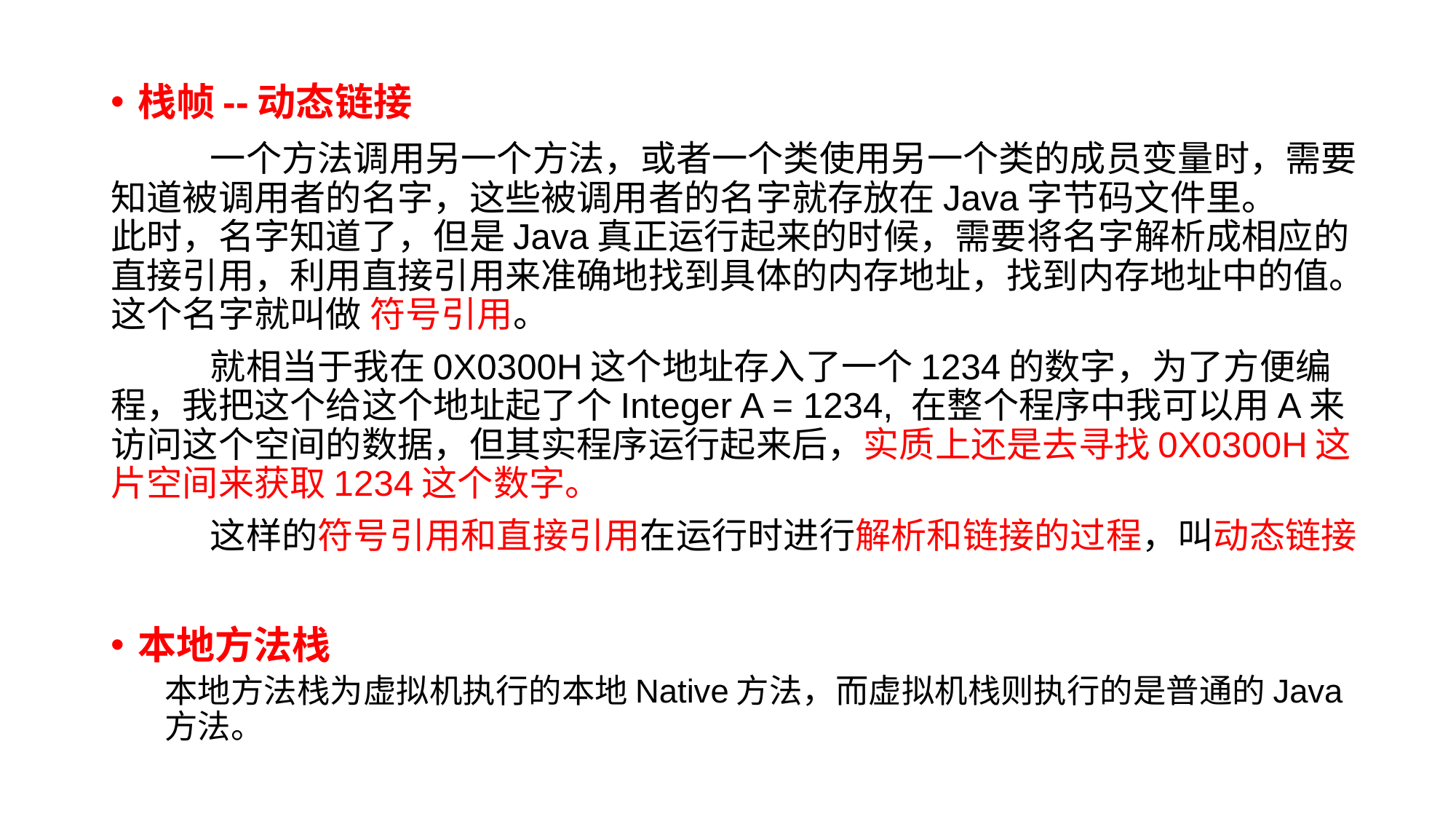

栈帧--动态链接
	一个方法调用另一个方法，或者一个类使用另一个类的成员变量时，需要知道被调用者的名字，这些被调用者的名字就存放在Java字节码文件里。
此时，名字知道了，但是Java真正运行起来的时候，需要将名字解析成相应的直接引用，利用直接引用来准确地找到具体的内存地址，找到内存地址中的值。这个名字就叫做 符号引用。
	就相当于我在0X0300H这个地址存入了一个1234的数字，为了方便编程，我把这个给这个地址起了个Integer A = 1234, 在整个程序中我可以用A来访问这个空间的数据，但其实程序运行起来后，实质上还是去寻找0X0300H这片空间来获取1234这个数字。
	这样的符号引用和直接引用在运行时进行解析和链接的过程，叫动态链接

本地方法栈
	本地方法栈为虚拟机执行的本地Native方法，而虚拟机栈则执行的是普通的Java方法。